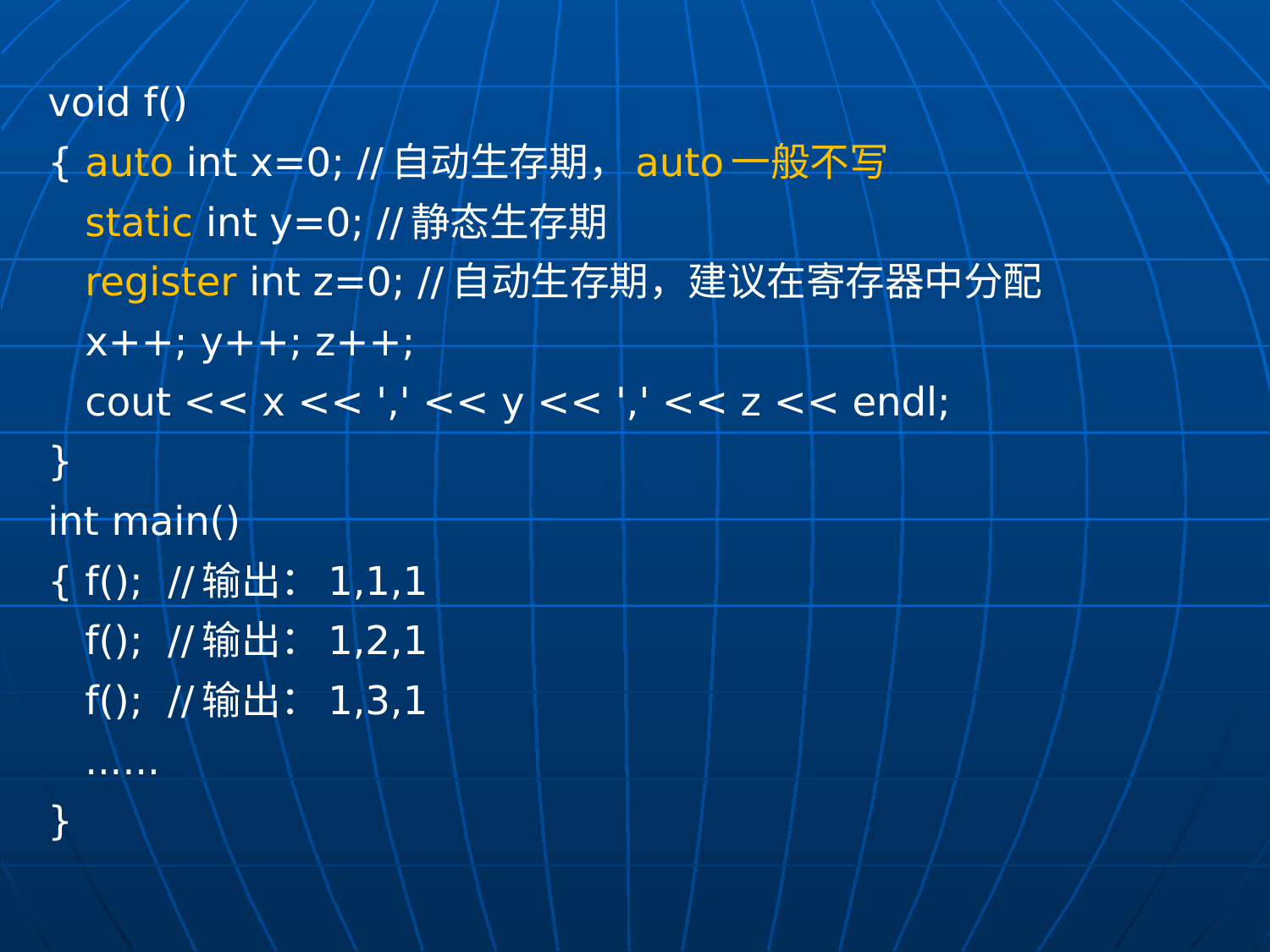

void f()
{ auto int x=0; //自动生存期，auto一般不写
   static int y=0; //静态生存期
   register int z=0; //自动生存期，建议在寄存器中分配
   x++; y++; z++;
   cout << x << ',' << y << ',' << z << endl;
}
int main()
{ f();  //输出：1,1,1
   f();  //输出：1,2,1
   f();  //输出：1,3,1
   ......
}